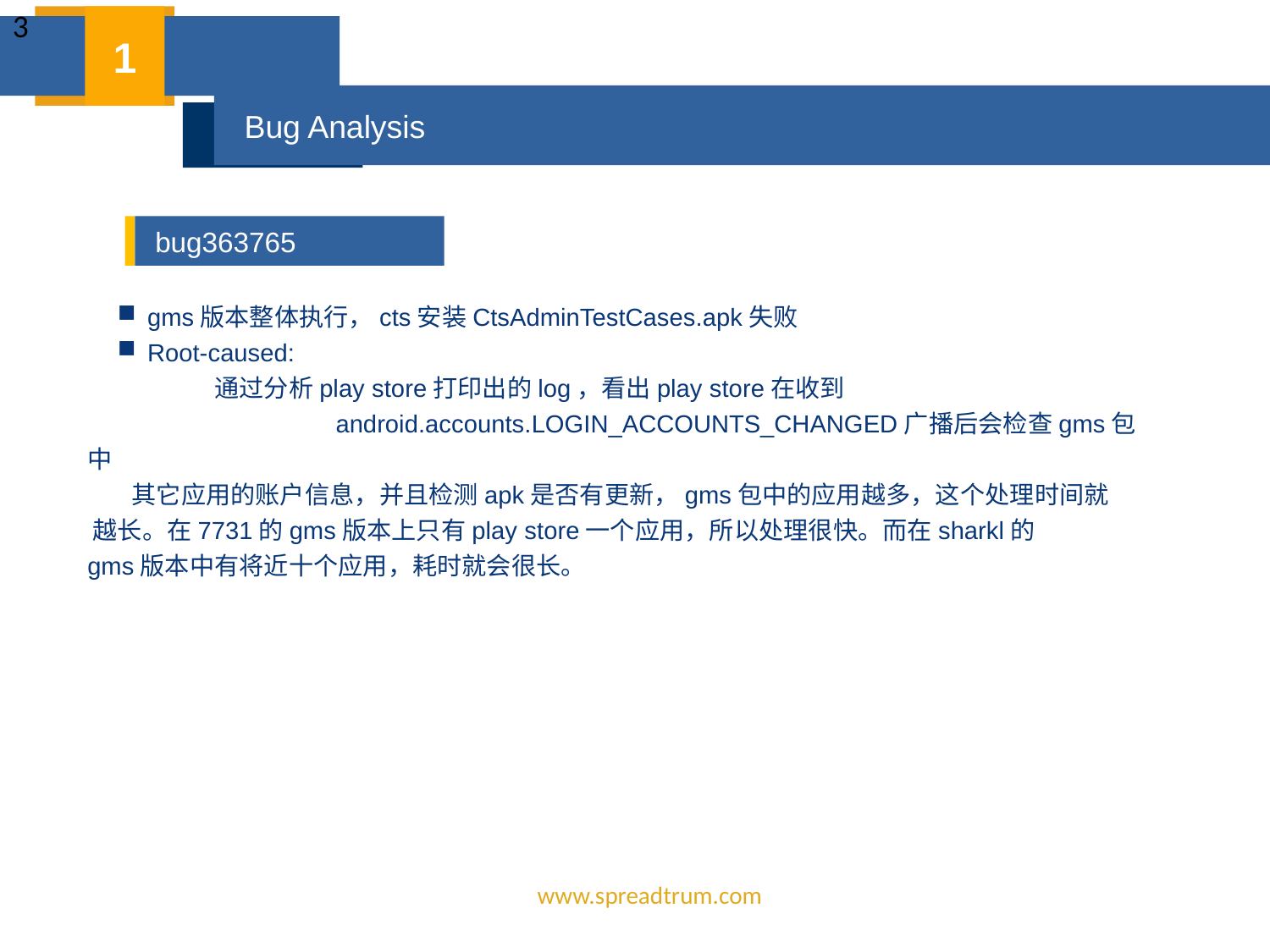

3

1

  Bug Analysis

 bug363765

gms版本整体执行，cts安装CtsAdminTestCases.apk失败
Root-caused:
   	通过分析play store打印出的log，看出play store在收到			  	                     android.accounts.LOGIN_ACCOUNTS_CHANGED广播后会检查gms包中
       其它应用的账户信息，并且检测apk是否有更新，gms包中的应用越多，这个处理时间就        越长。在7731的gms版本上只有play store一个应用，所以处理很快。而在sharkl的          gms版本中有将近十个应用，耗时就会很长。

www.spreadtrum.com